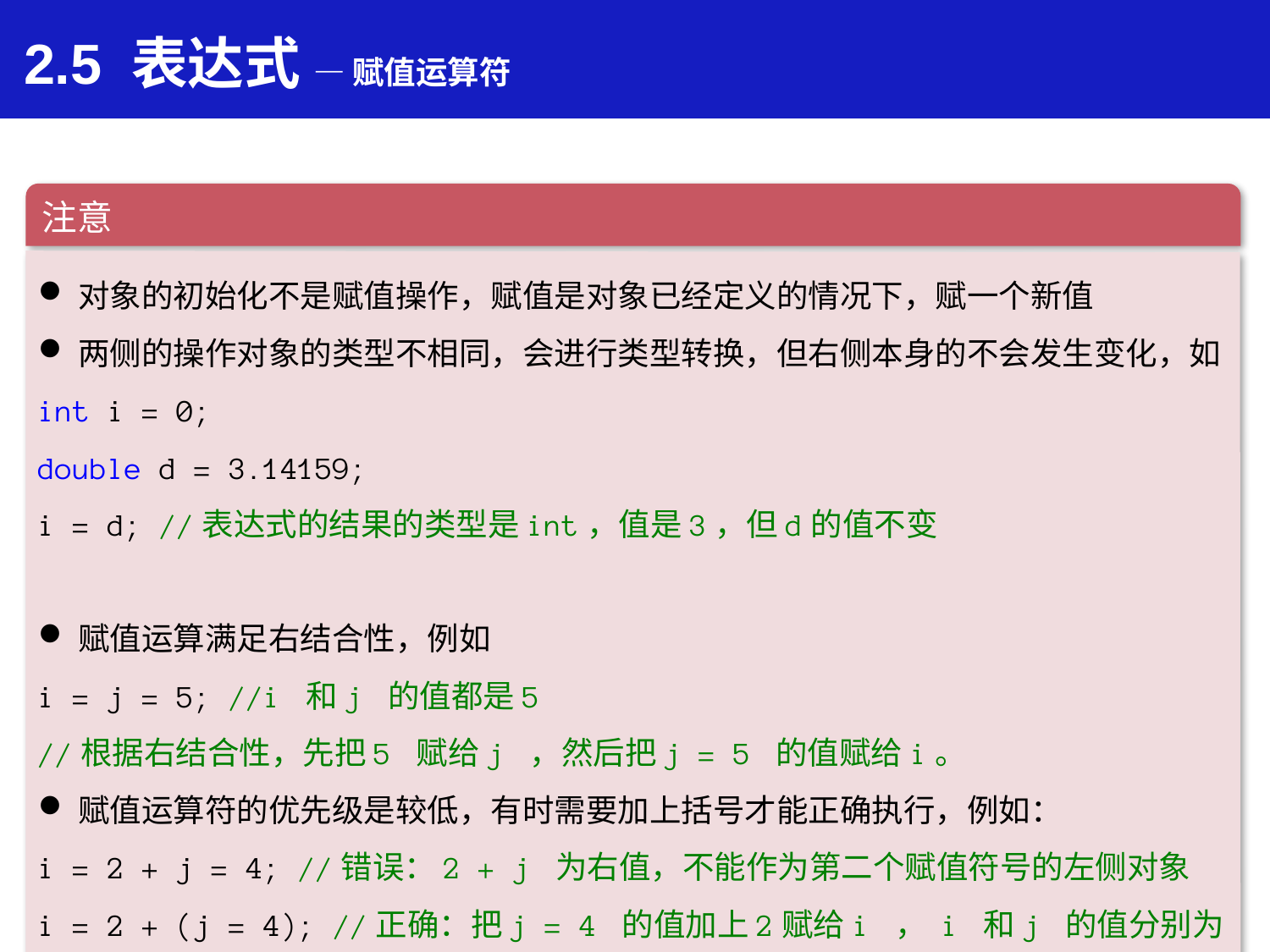

2.5 表达式 — 赋值运算符
注意
对象的初始化不是赋值操作，赋值是对象已经定义的情况下，赋一个新值
两侧的操作对象的类型不相同，会进行类型转换，但右侧本身的不会发生变化，如
int i = 0;
double d = 3.14159;
i = d; //表达式的结果的类型是int，值是3，但d的值不变

赋值运算满足右结合性，例如
i = j = 5; //i 和j 的值都是5
//根据右结合性，先把5 赋给j ，然后把j = 5 的值赋给i。
赋值运算符的优先级是较低，有时需要加上括号才能正确执行，例如：
i = 2 + j = 4; //错误：2 + j 为右值，不能作为第二个赋值符号的左侧对象
i = 2 + (j = 4); //正确：把j = 4 的值加上2赋给i ， i 和j 的值分别为6和4
37